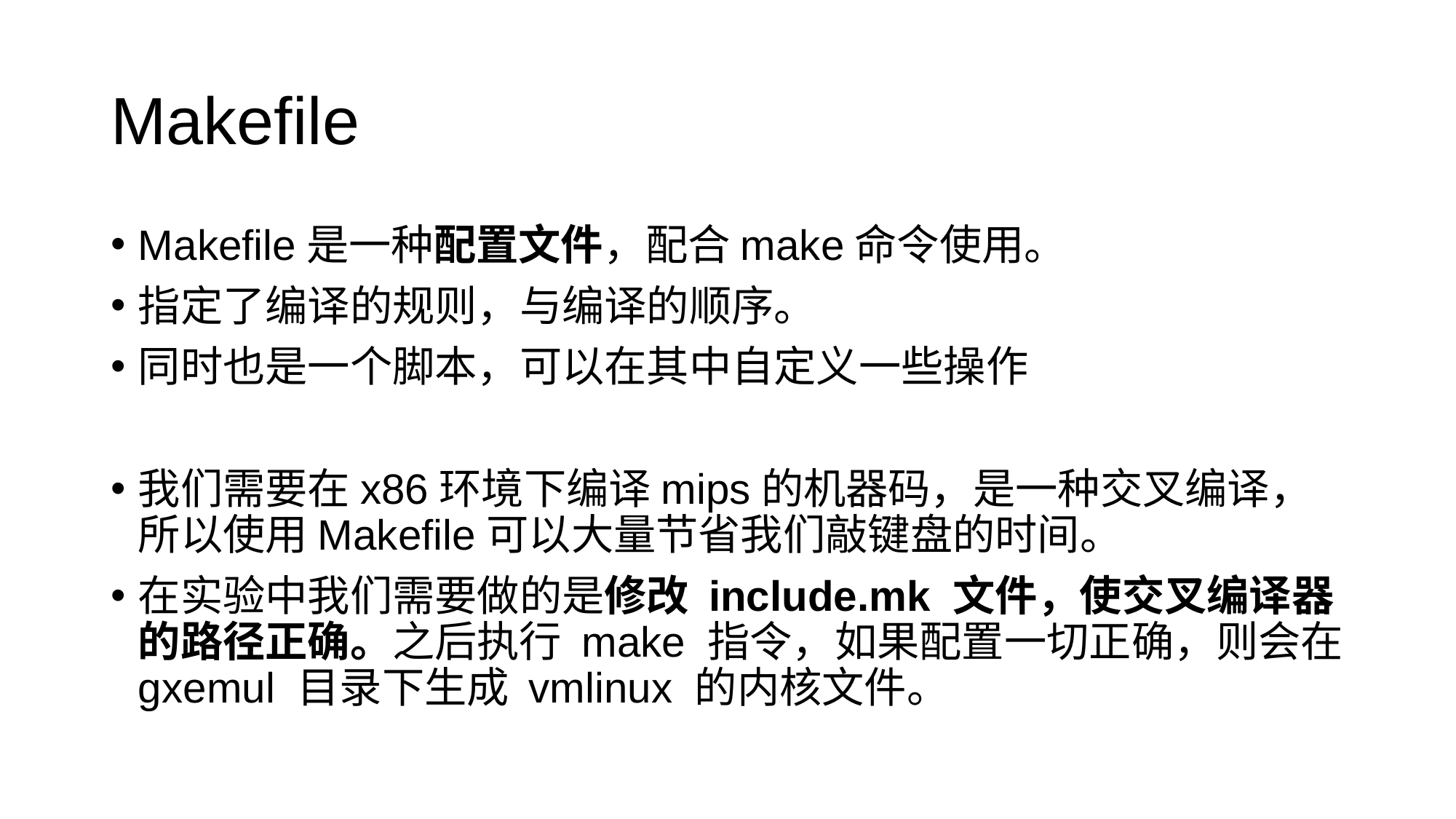

# Makefile
Makefile是一种配置文件，配合make命令使用。
指定了编译的规则，与编译的顺序。
同时也是一个脚本，可以在其中自定义一些操作

我们需要在x86环境下编译mips的机器码，是一种交叉编译，所以使用Makefile可以大量节省我们敲键盘的时间。
在实验中我们需要做的是修改 include.mk 文件，使交叉编译器的路径正确。之后执行 make 指令，如果配置一切正确，则会在 gxemul 目录下生成 vmlinux 的内核文件。